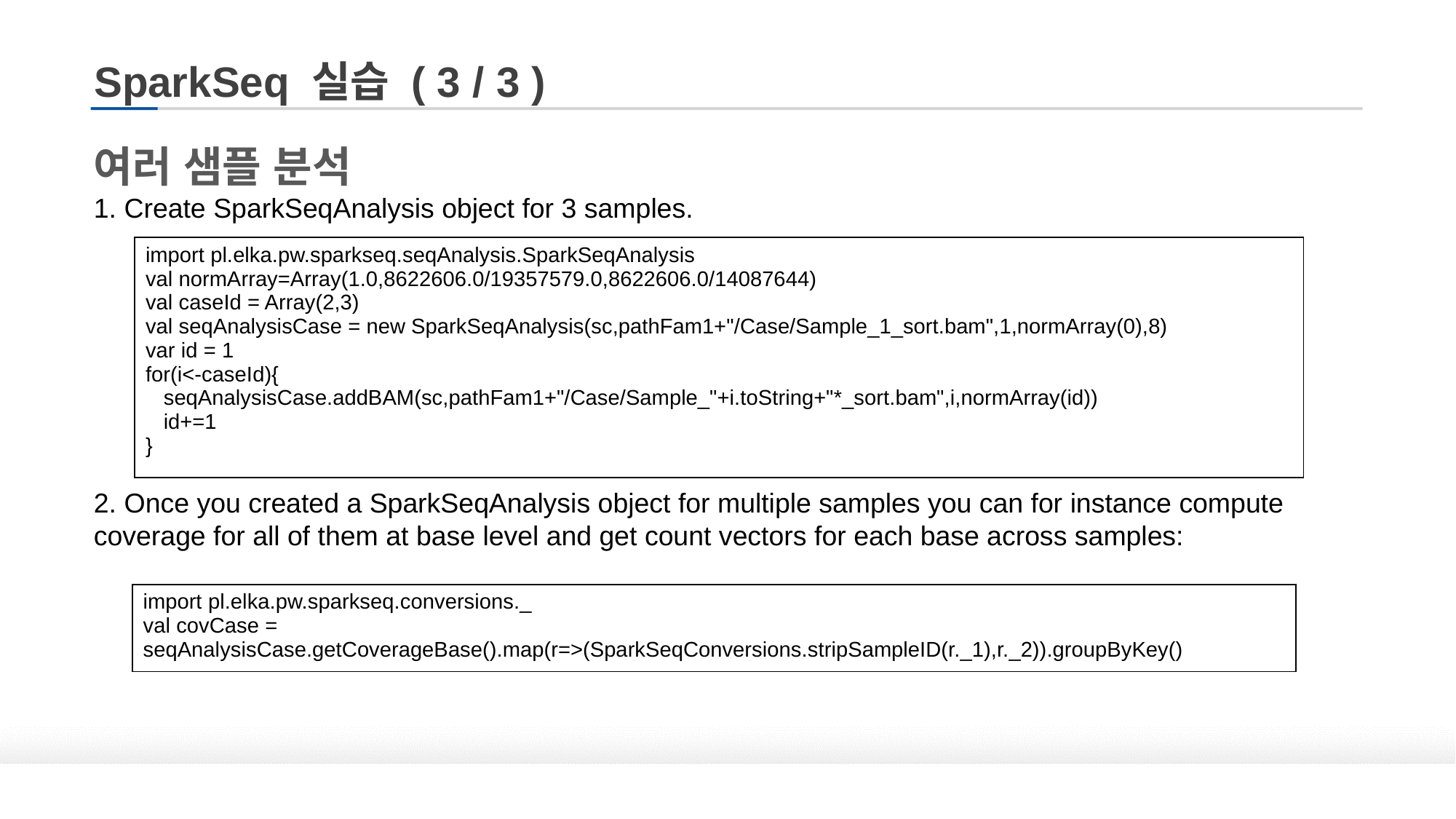

# SparkSeq 실습 ( 3 / 3 )
여러 샘플 분석
1. Create SparkSeqAnalysis object for 3 samples.

2. Once you created a SparkSeqAnalysis object for multiple samples you can for instance compute coverage for all of them at base level and get count vectors for each base across samples:

| import pl.elka.pw.sparkseq.seqAnalysis.SparkSeqAnalysis val normArray=Array(1.0,8622606.0/19357579.0,8622606.0/14087644) val caseId = Array(2,3) val seqAnalysisCase = new SparkSeqAnalysis(sc,pathFam1+"/Case/Sample\_1\_sort.bam",1,normArray(0),8) var id = 1 for(i<-caseId){ seqAnalysisCase.addBAM(sc,pathFam1+"/Case/Sample\_"+i.toString+"\*\_sort.bam",i,normArray(id)) id+=1 } |
| --- |
| import pl.elka.pw.sparkseq.conversions.\_ val covCase = seqAnalysisCase.getCoverageBase().map(r=>(SparkSeqConversions.stripSampleID(r.\_1),r.\_2)).groupByKey() |
| --- |